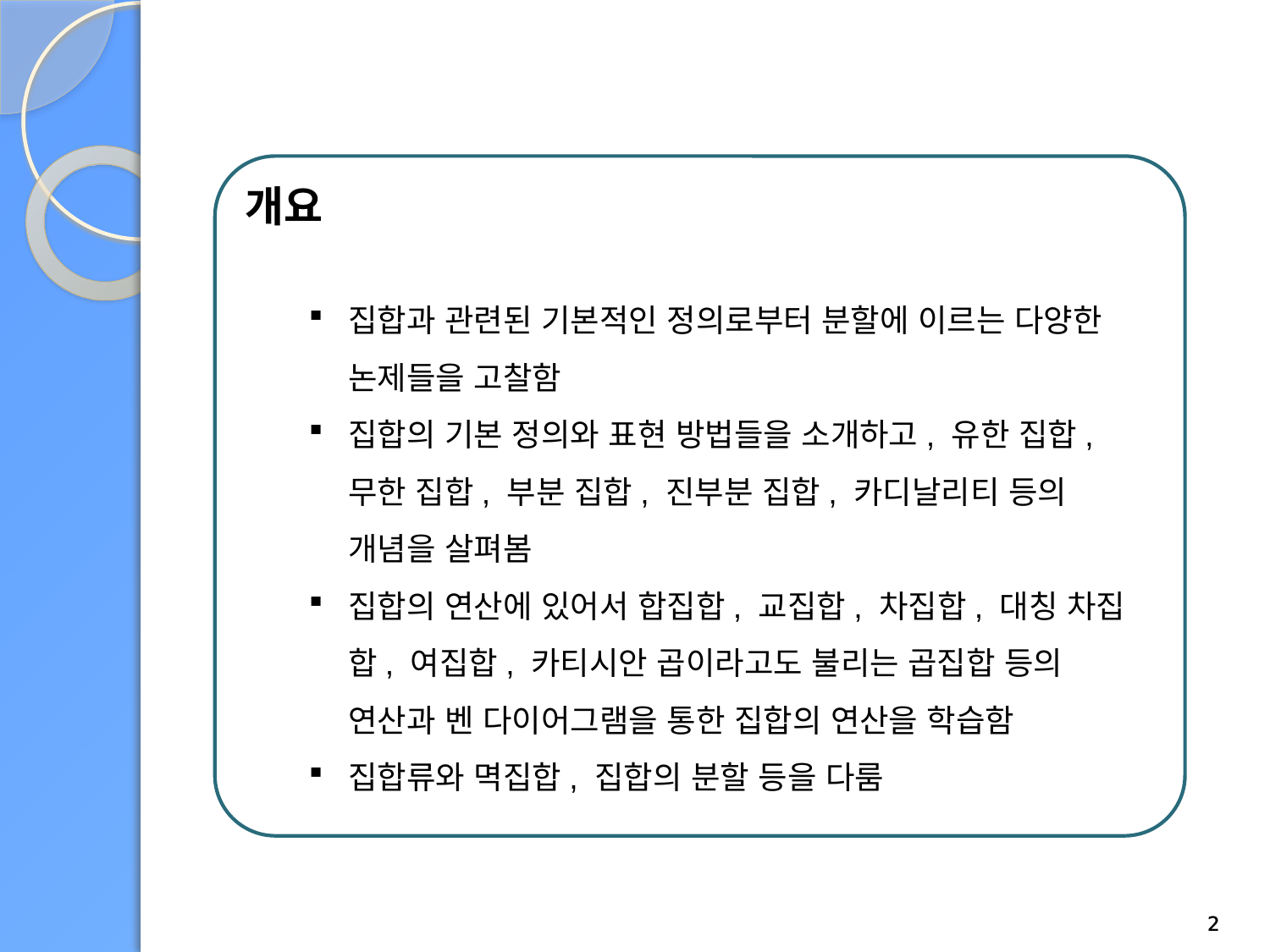

개요

집합과 관련된 기본적인 정의로부터 분할에 이르는 다양한 논제들을 고찰함
집합의 기본 정의와 표현 방법들을 소개하고, 유한 집합, 무한 집합, 부분 집합, 진부분 집합, 카디날리티 등의 개념을 살펴봄
집합의 연산에 있어서 합집합, 교집합, 차집합, 대칭 차집합, 여집합, 카티시안 곱이라고도 불리는 곱집합 등의 연산과 벤 다이어그램을 통한 집합의 연산을 학습함
집합류와 멱집합, 집합의 분할 등을 다룸
2